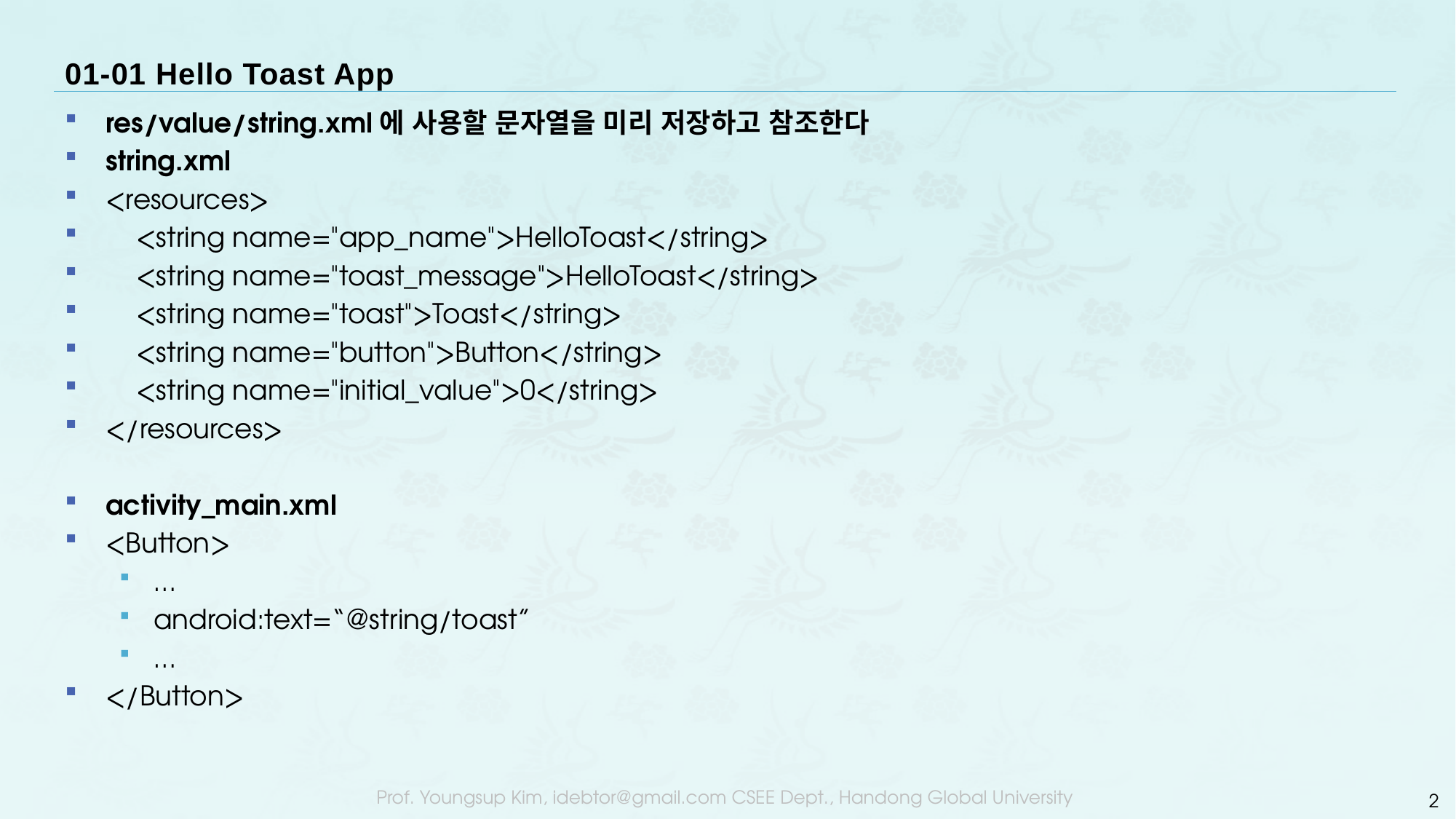

# 01-01 Hello Toast App
res/value/string.xml에 사용할 문자열을 미리 저장하고 참조한다
string.xml
<resources>
    <string name="app_name">HelloToast</string>
    <string name="toast_message">HelloToast</string>
    <string name="toast">Toast</string>
    <string name="button">Button</string>
    <string name="initial_value">0</string>
</resources>

activity_main.xml
<Button>
…
android:text=“@string/toast”
…
</Button>

2